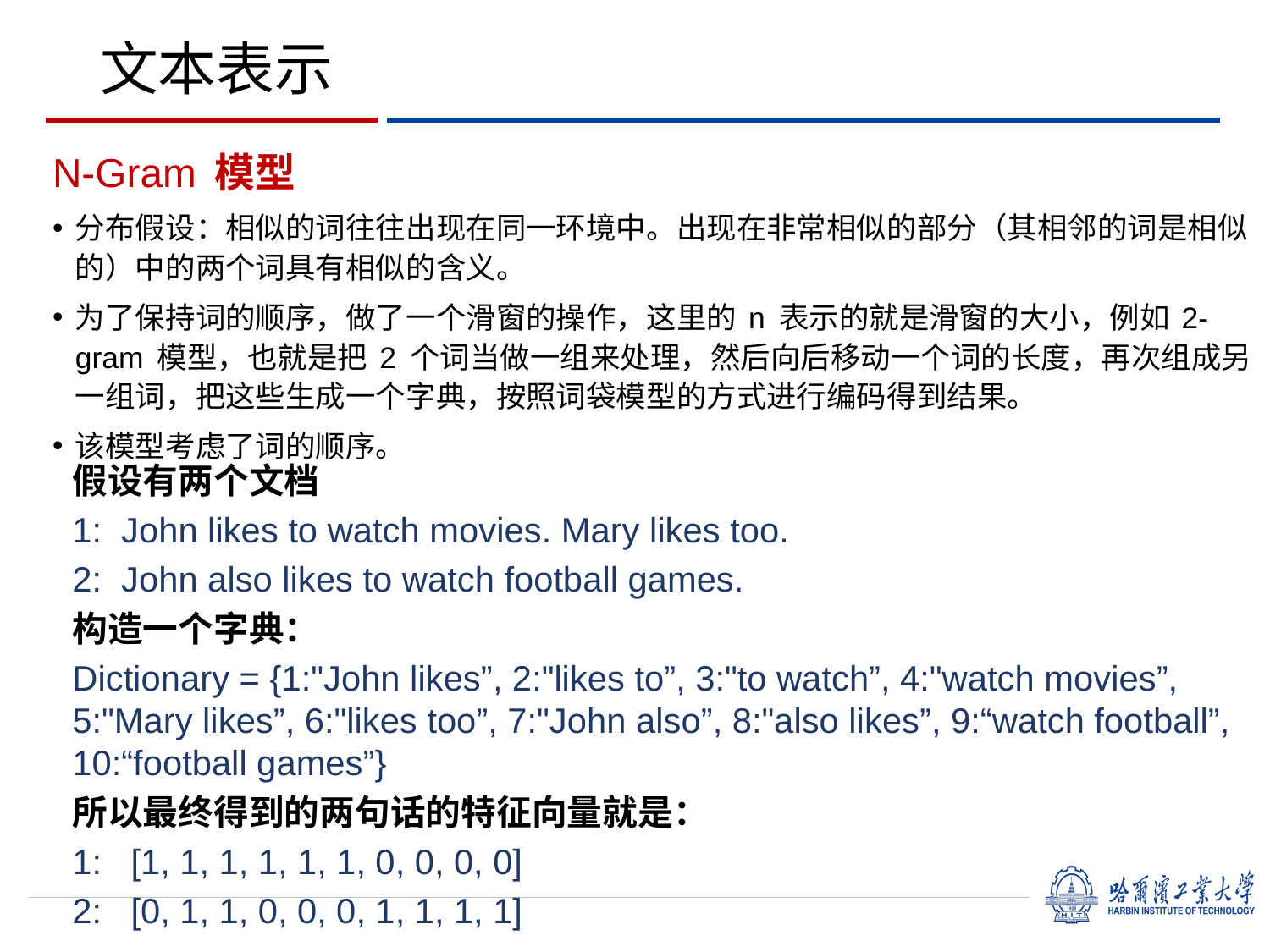

# 文本表示
N-Gram 模型
分布假设：相似的词往往出现在同一环境中。出现在非常相似的部分（其相邻的词是相似的）中的两个词具有相似的含义。
为了保持词的顺序，做了一个滑窗的操作，这里的 n 表示的就是滑窗的大小，例如 2-gram 模型，也就是把 2 个词当做一组来处理，然后向后移动一个词的长度，再次组成另一组词，把这些生成一个字典，按照词袋模型的方式进行编码得到结果。
该模型考虑了词的顺序。
假设有两个文档
1:  John likes to watch movies. Mary likes too.
2:  John also likes to watch football games.
构造一个字典：
Dictionary = {1:"John likes”, 2:"likes to”, 3:"to watch”, 4:"watch movies”, 5:"Mary likes”, 6:"likes too”, 7:"John also”, 8:"also likes”, 9:“watch football”, 10:“football games”}
所以最终得到的两句话的特征向量就是：
1:   [1, 1, 1, 1, 1, 1, 0, 0, 0, 0]
2:   [0, 1, 1, 0, 0, 0, 1, 1, 1, 1]